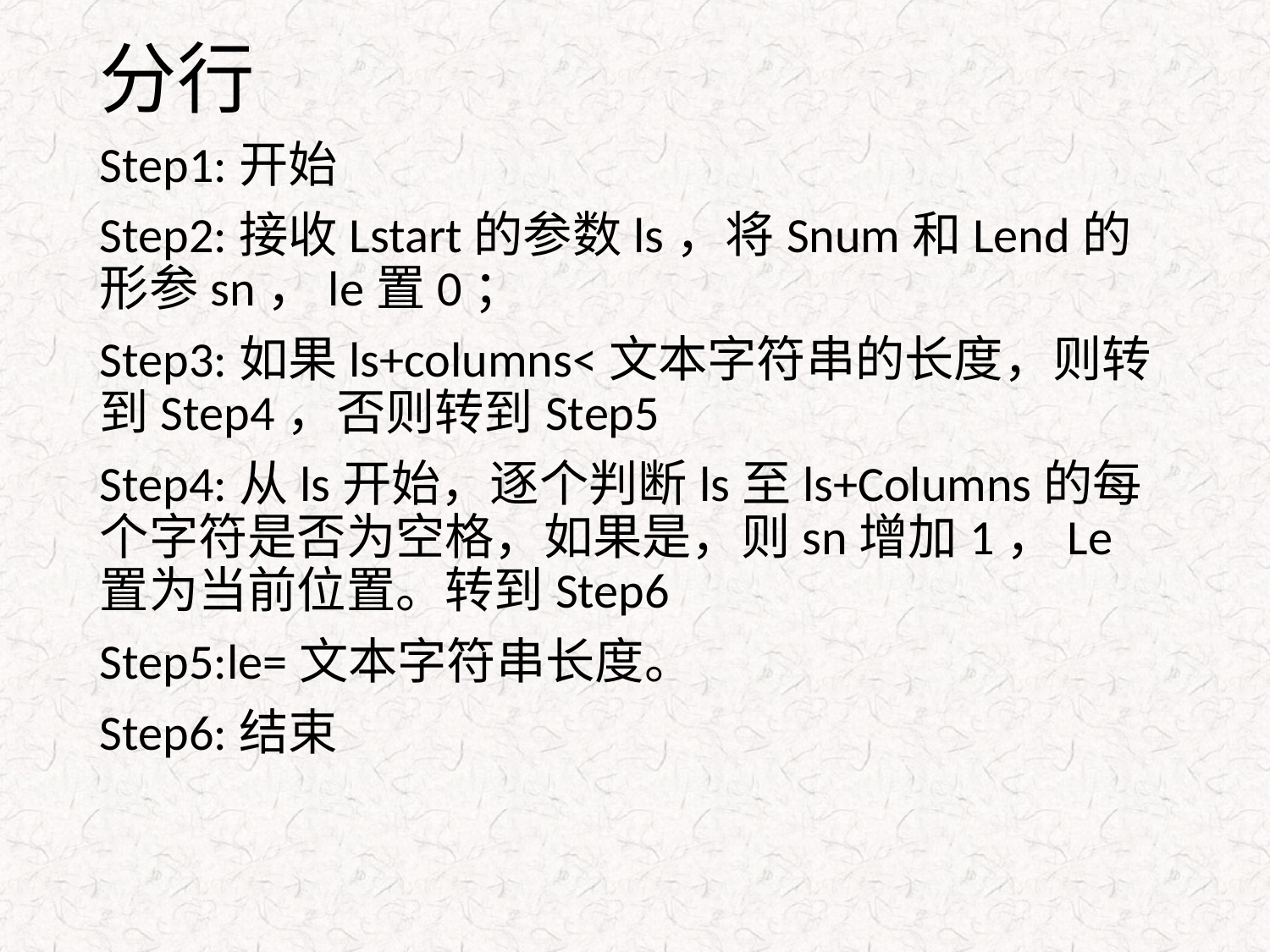

# 分行
Step1:开始
Step2:接收Lstart的参数ls，将Snum和Lend的形参sn，le置0；
Step3:如果ls+columns<文本字符串的长度，则转到Step4，否则转到Step5
Step4:从ls开始，逐个判断ls至ls+Columns的每个字符是否为空格，如果是，则sn增加1，Le置为当前位置。转到Step6
Step5:le=文本字符串长度。
Step6:结束